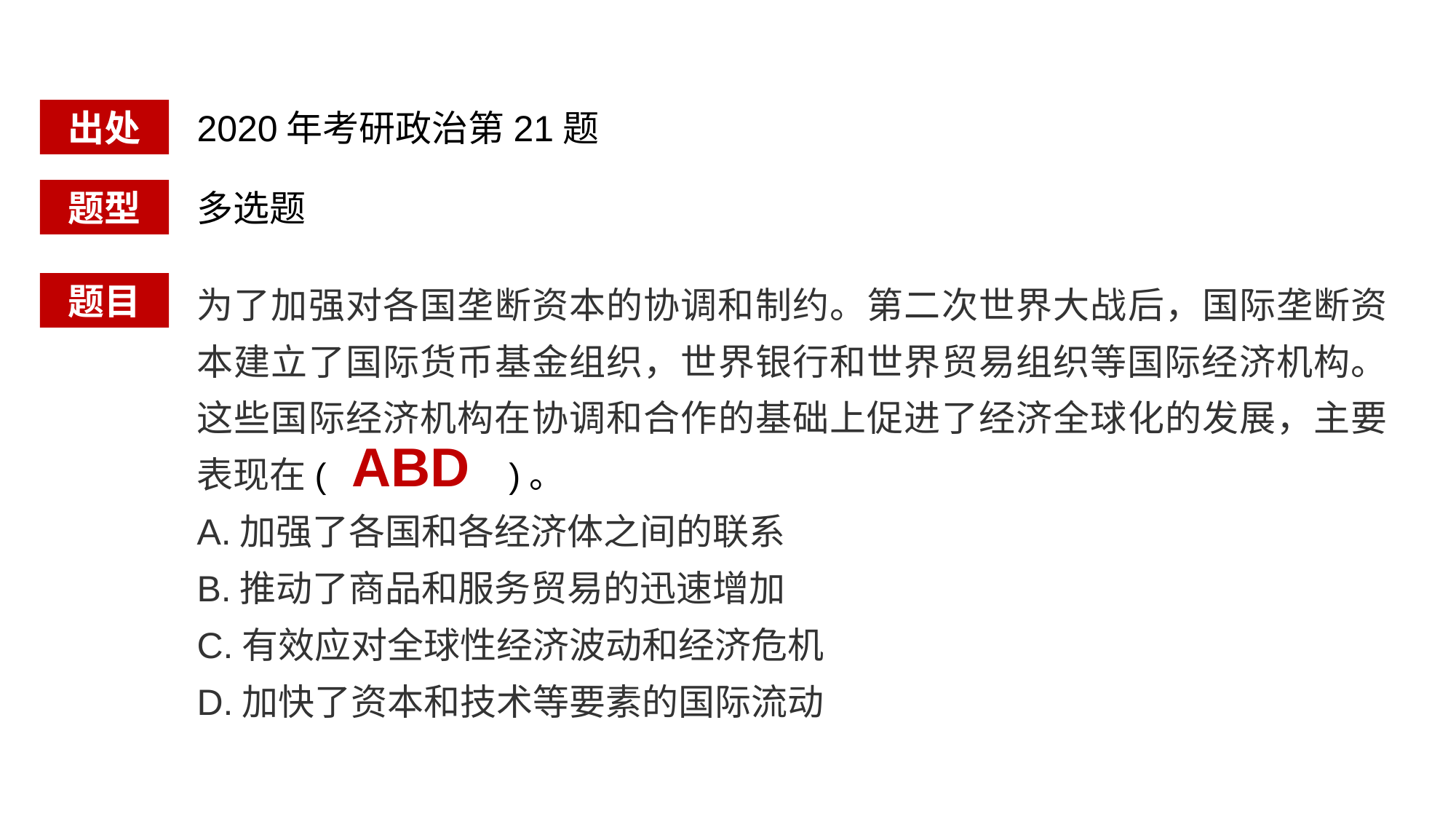

出处
2020年考研政治第21题
题型
多选题
为了加强对各国垄断资本的协调和制约。第二次世界大战后，国际垄断资本建立了国际货币基金组织，世界银行和世界贸易组织等国际经济机构。这些国际经济机构在协调和合作的基础上促进了经济全球化的发展，主要表现在(                   )。
A.加强了各国和各经济体之间的联系
B.推动了商品和服务贸易的迅速增加
C.有效应对全球性经济波动和经济危机
D.加快了资本和技术等要素的国际流动
题目
ABD